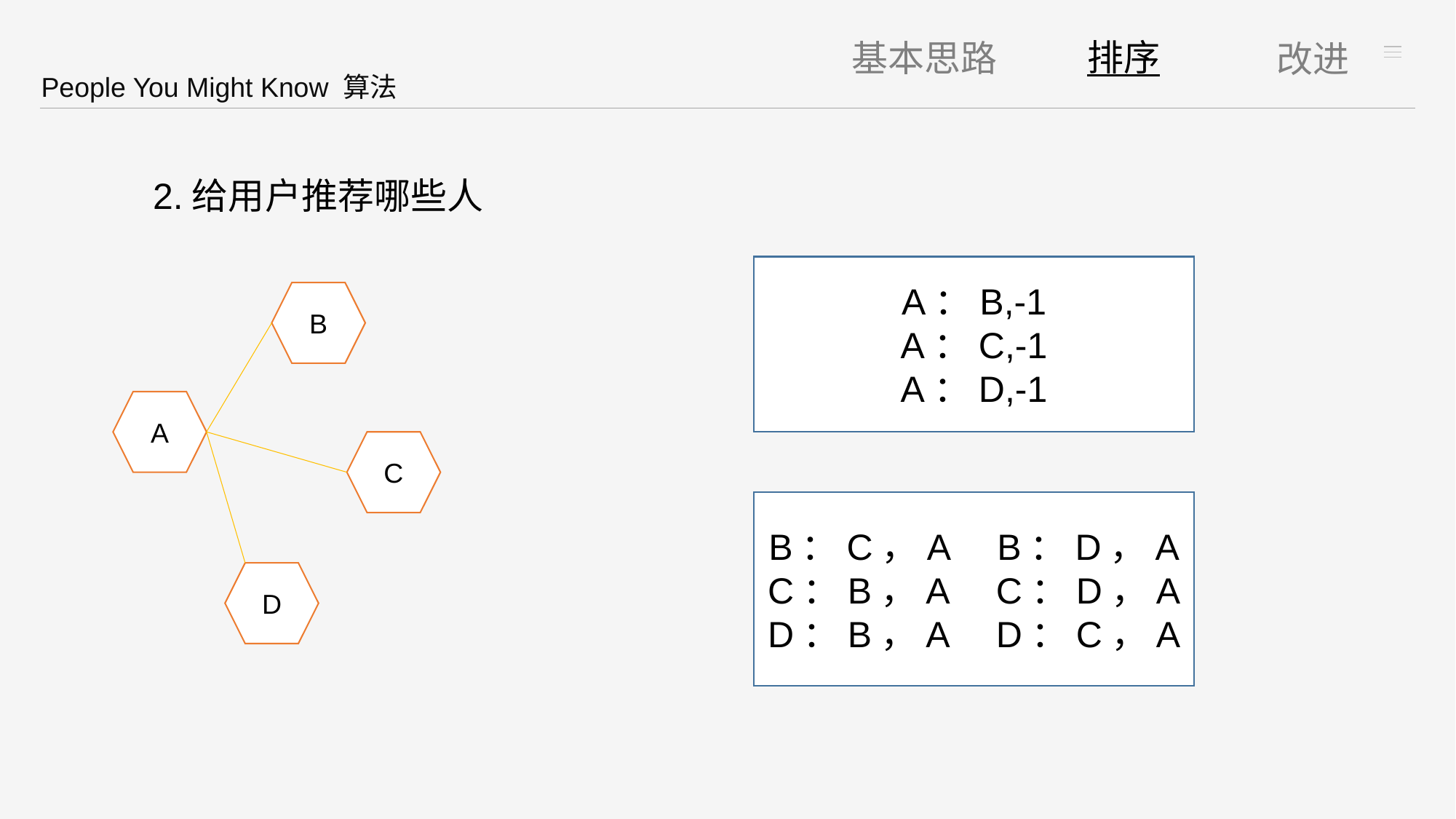

排序
基本思路
改进
People You Might Know 算法
2.给用户推荐哪些人
A：B,-1
A：C,-1
A：D,-1
B
A
C
B：C，A	 B：D，A
C：B，A	 C：D，A
D：B，A	 D：C，A
D